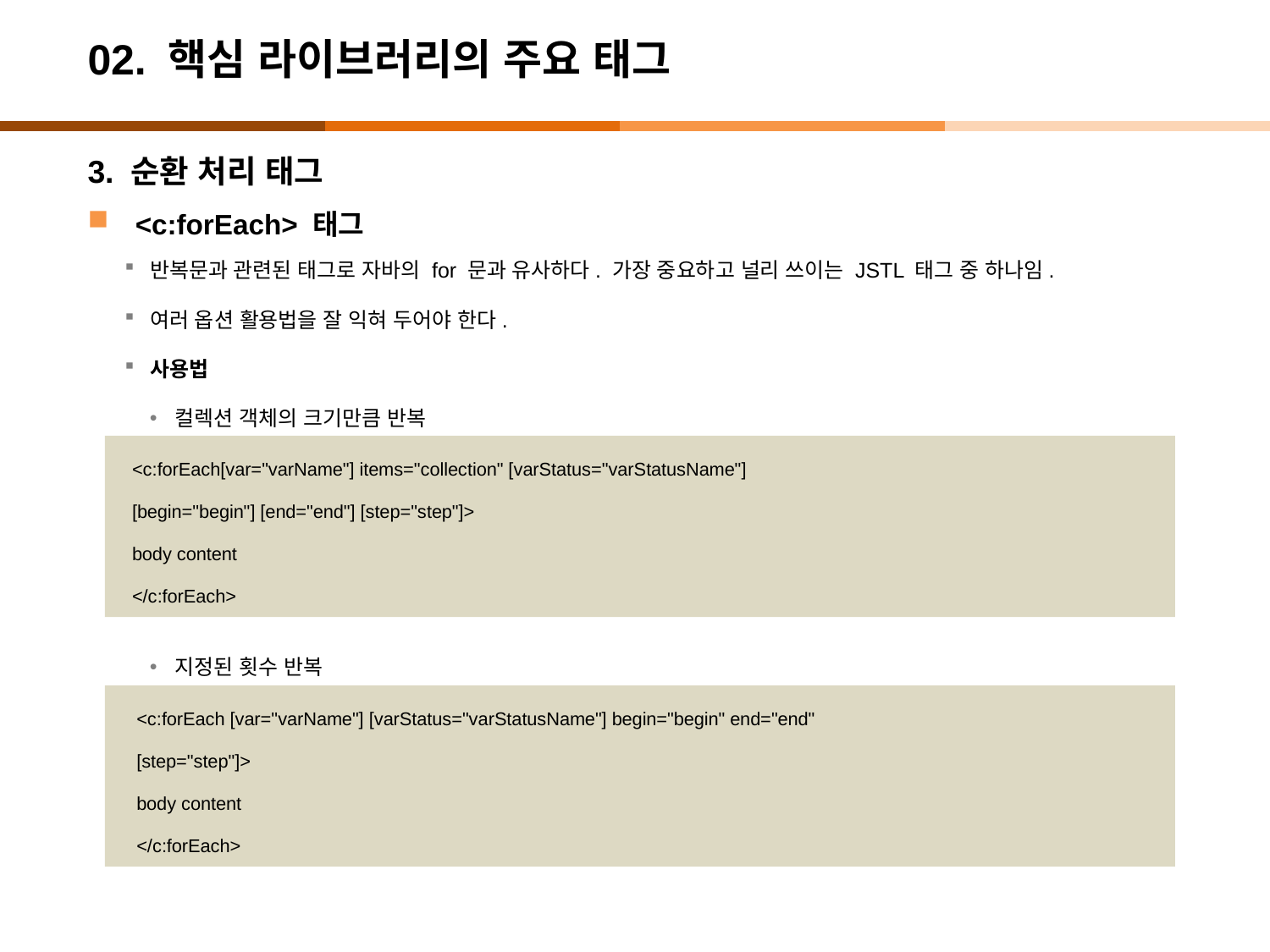

# 02. 핵심 라이브러리의 주요 태그
3. 순환 처리 태그
<c:forEach> 태그
반복문과 관련된 태그로 자바의 for 문과 유사하다. 가장 중요하고 널리 쓰이는 JSTL 태그 중 하나임.
여러 옵션 활용법을 잘 익혀 두어야 한다.
사용법
컬렉션 객체의 크기만큼 반복

지정된 횟수 반복

<c:forEach[var="varName"] items="collection" [varStatus="varStatusName"]
[begin="begin"] [end="end"] [step="step"]>
body content
</c:forEach>

<c:forEach [var="varName"] [varStatus="varStatusName"] begin="begin" end="end"
[step="step"]>
body content
</c:forEach>